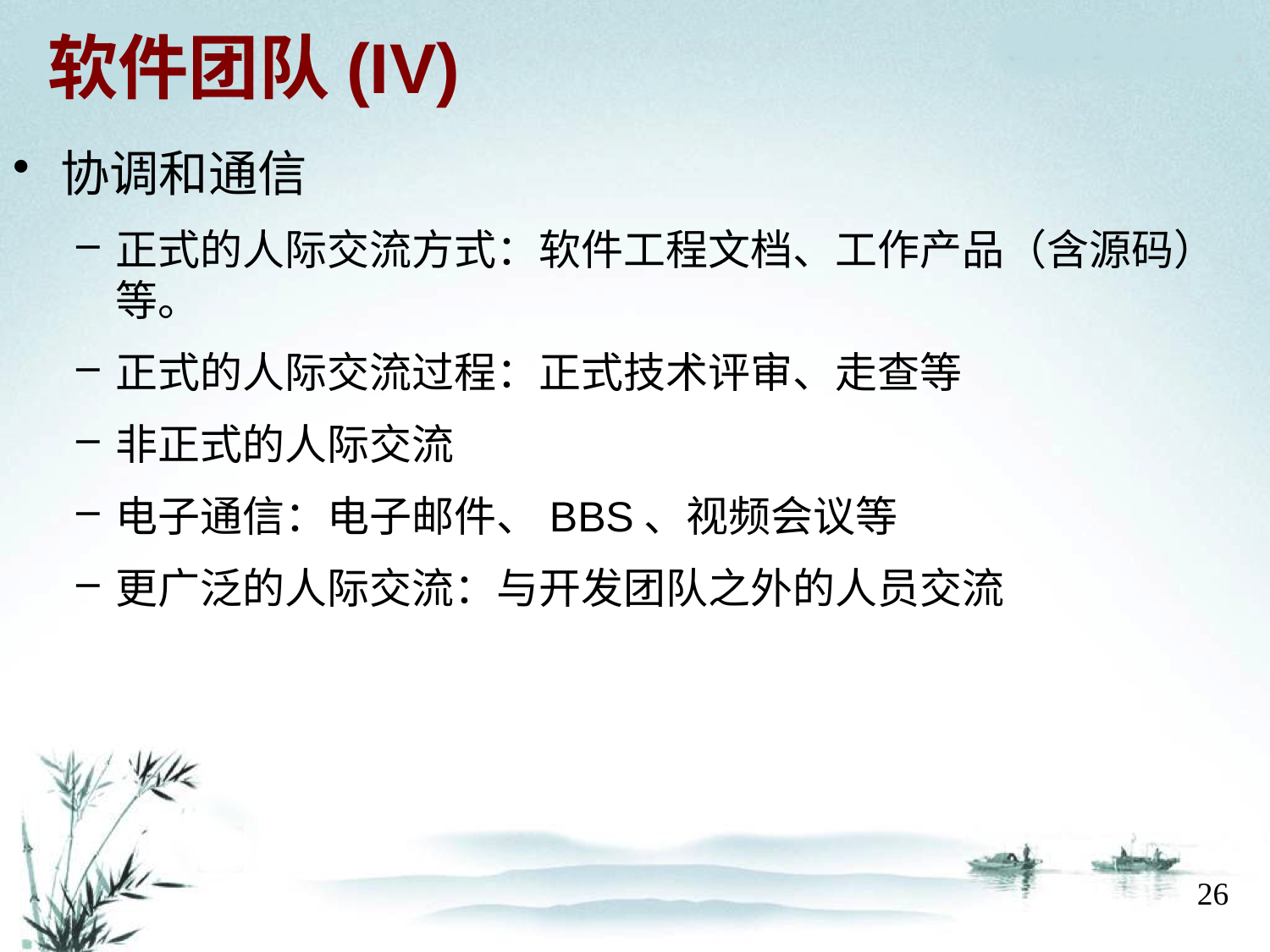

# 软件团队(IV)
协调和通信
正式的人际交流方式：软件工程文档、工作产品（含源码）等。
正式的人际交流过程：正式技术评审、走查等
非正式的人际交流
电子通信：电子邮件、BBS、视频会议等
更广泛的人际交流：与开发团队之外的人员交流
26